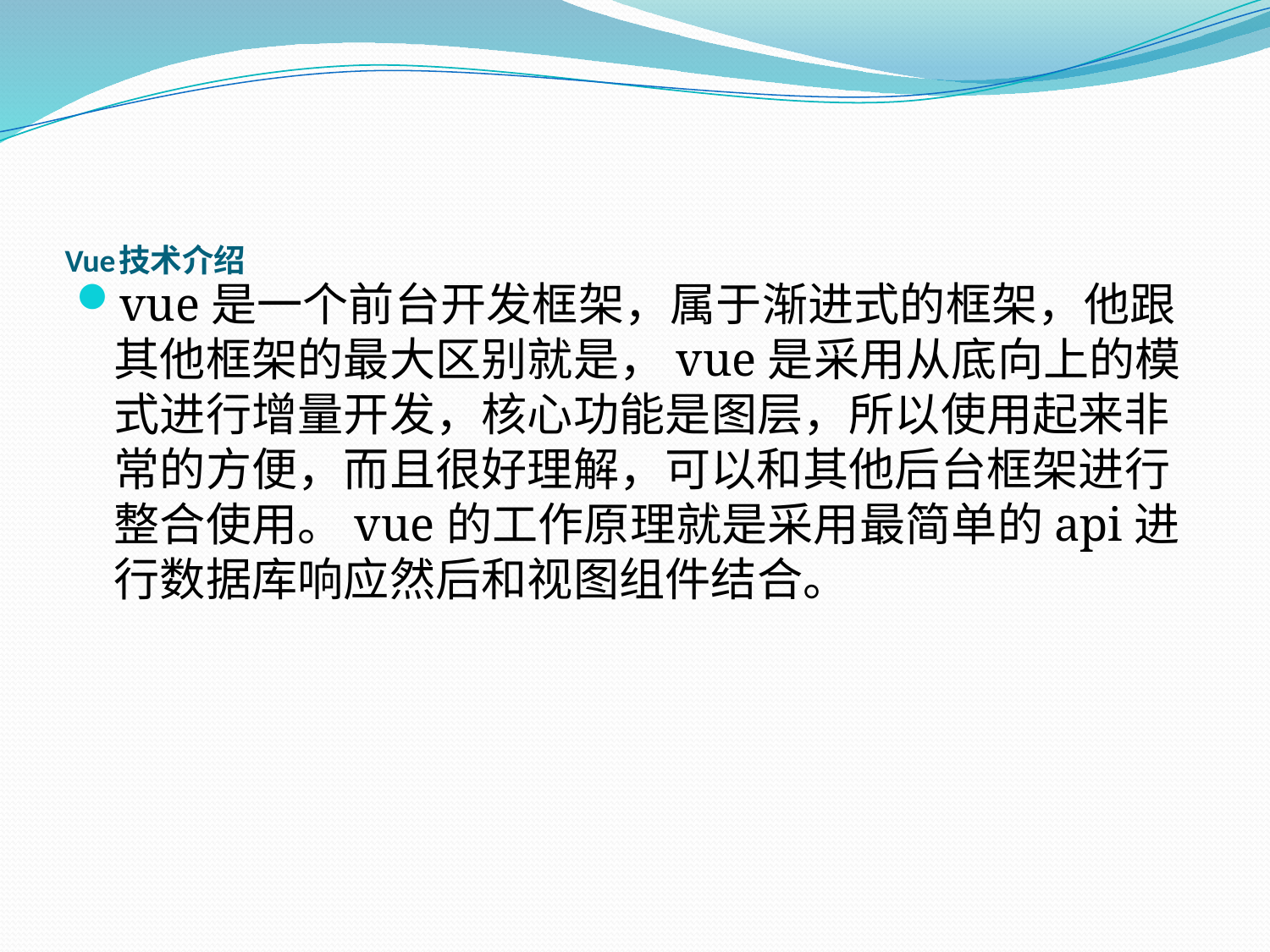

# Vue技术介绍
vue是一个前台开发框架，属于渐进式的框架，他跟其他框架的最大区别就是，vue是采用从底向上的模式进行增量开发，核心功能是图层，所以使用起来非常的方便，而且很好理解，可以和其他后台框架进行整合使用。vue的工作原理就是采用最简单的api进行数据库响应然后和视图组件结合。